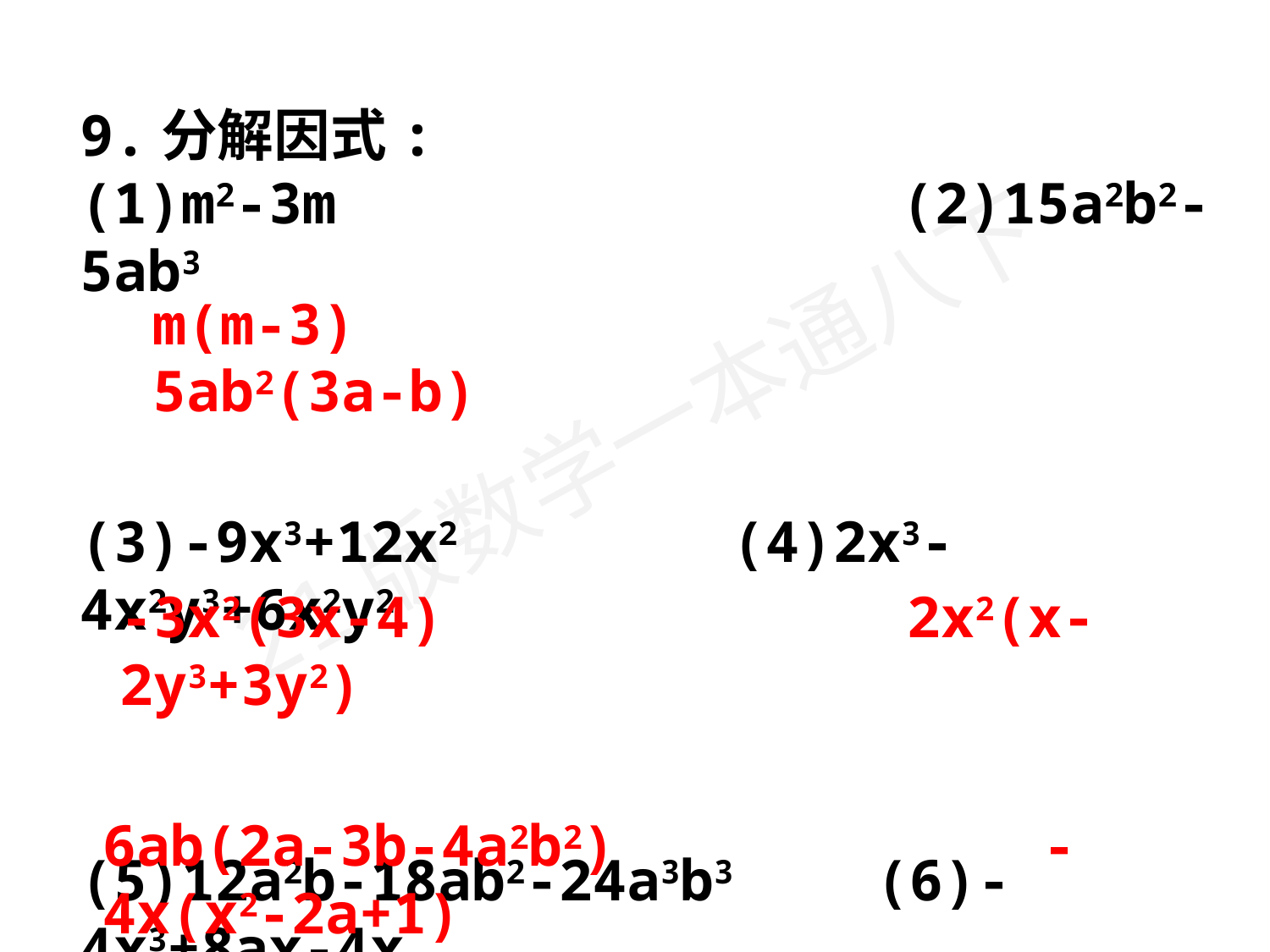

9.分解因式:
(1)m2-3m	             (2)15a2b2-5ab3

(3)-9x3+12x2	        (4)2x3-4x2y3+6x2y2

(5)12a2b-18ab2-24a3b3	 (6)-4x3+8ax-4x
m(m-3)	                5ab2(3a-b)
-3x2(3x-4)	            2x2(x-2y3+3y2)
6ab(2a-3b-4a2b2)	         -4x(x2-2a+1)